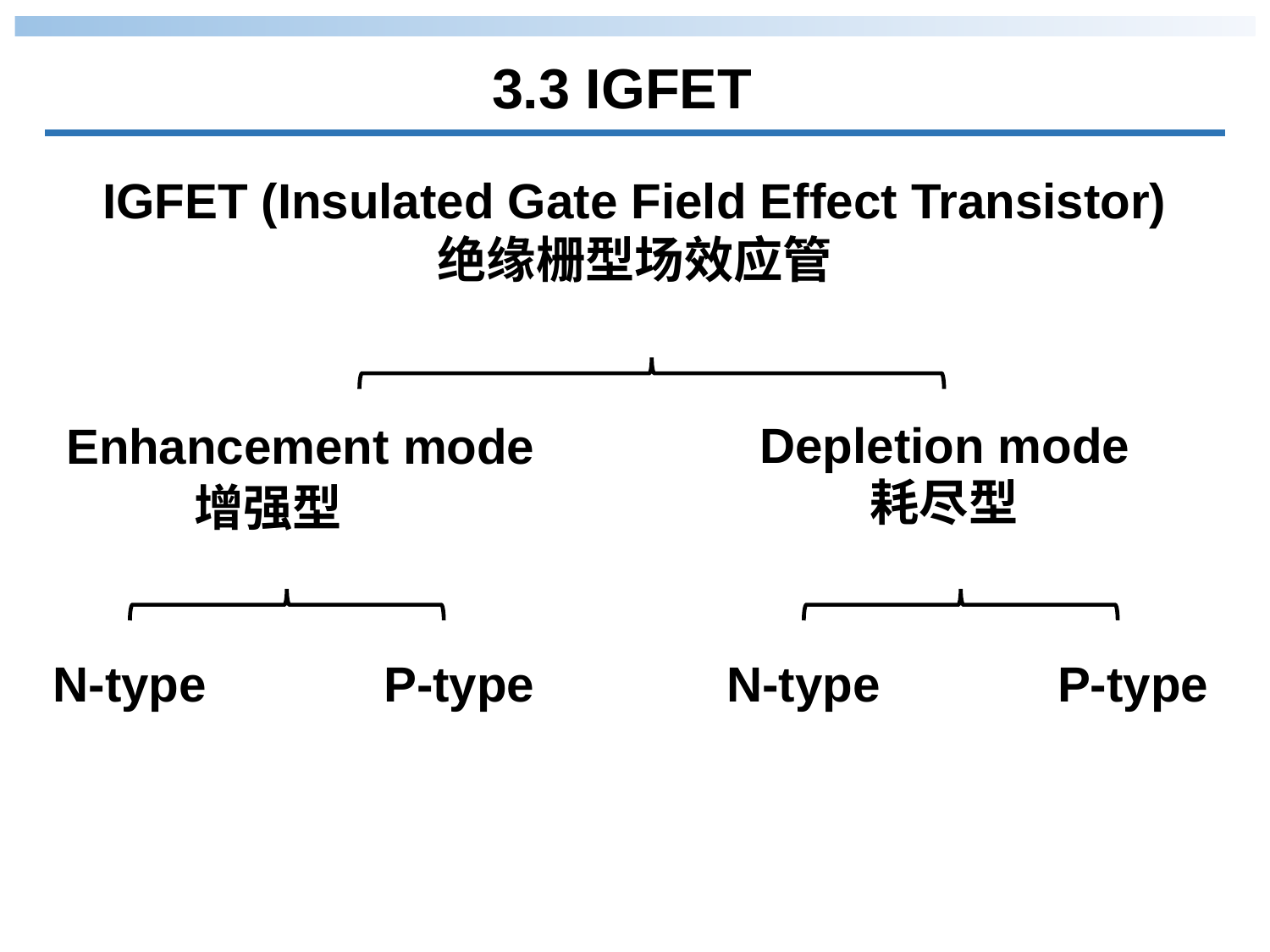

3.3 IGFET

IGFET (Insulated Gate Field Effect Transistor)
绝缘栅型场效应管

Depletion mode
Enhancement mode
耗尽型
增强型

N-type
P-type

N-type
P-type